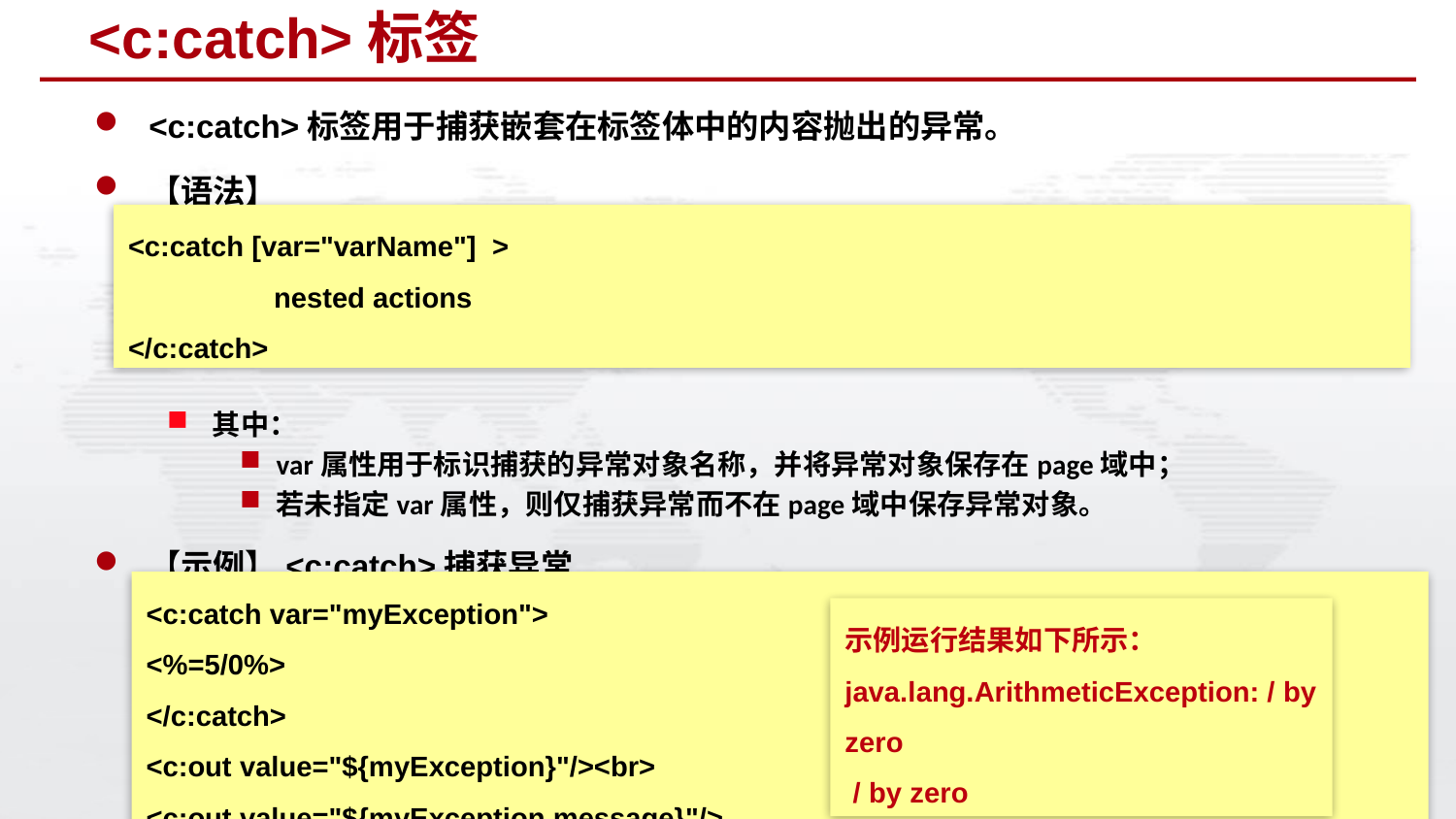

# <c:catch>标签
<c:catch>标签用于捕获嵌套在标签体中的内容抛出的异常。
【语法】

其中：
var属性用于标识捕获的异常对象名称，并将异常对象保存在page域中；
若未指定var属性，则仅捕获异常而不在page域中保存异常对象。
【示例】<c:catch>捕获异常
<c:catch [var="varName"]  >
	nested actions
</c:catch>
<c:catch var="myException">
<%=5/0%>
</c:catch>
<c:out value="${myException}"/><br>
<c:out value="${myException.message}"/>
示例运行结果如下所示：
java.lang.ArithmeticException: / by zero
 / by zero